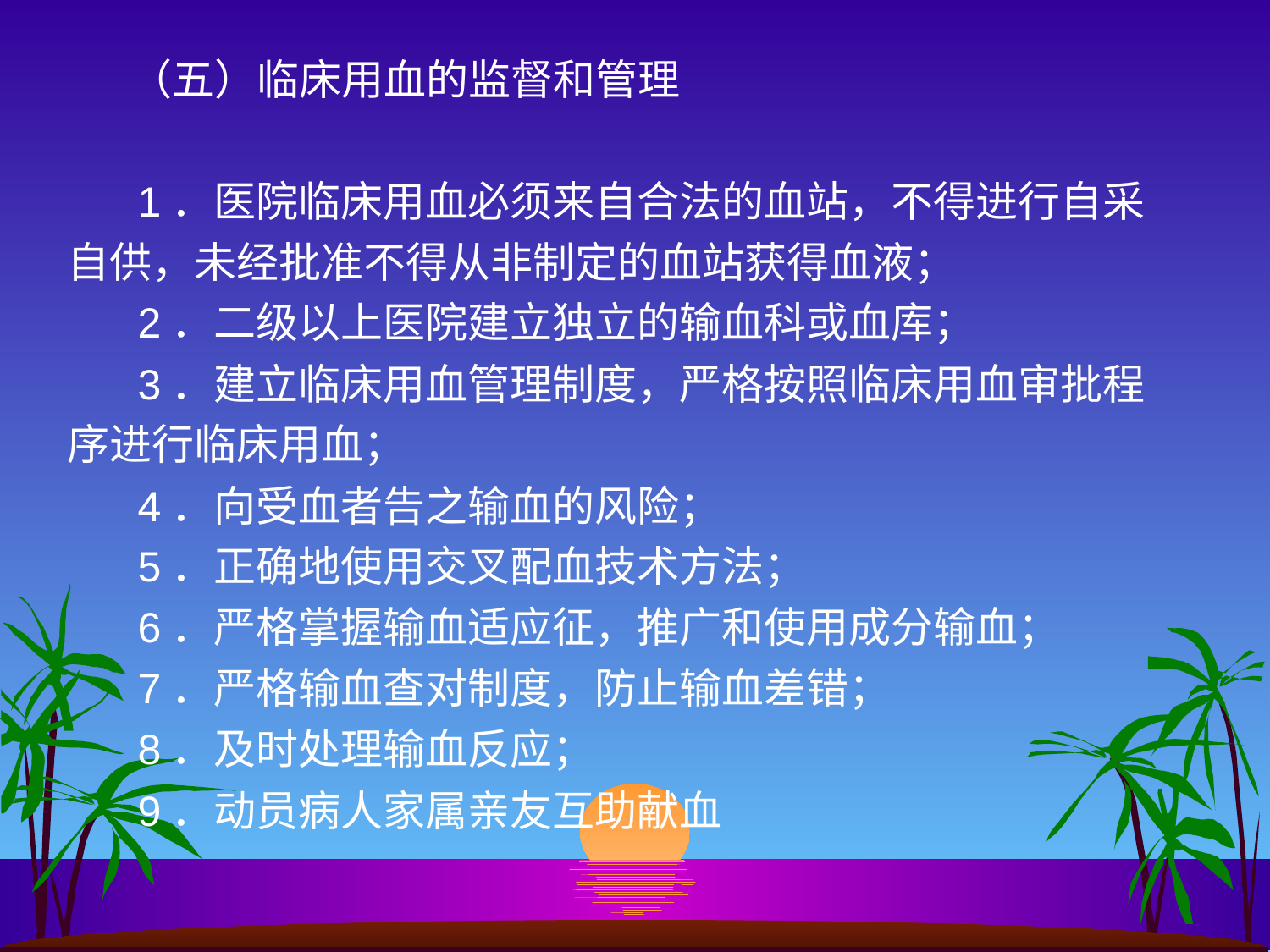

（五）临床用血的监督和管理

  1．医院临床用血必须来自合法的血站，不得进行自采自供，未经批准不得从非制定的血站获得血液；
  2．二级以上医院建立独立的输血科或血库；
  3．建立临床用血管理制度，严格按照临床用血审批程序进行临床用血；
  4．向受血者告之输血的风险；
  5．正确地使用交叉配血技术方法；
  6．严格掌握输血适应征，推广和使用成分输血；
  7．严格输血查对制度，防止输血差错；
  8．及时处理输血反应；
  9．动员病人家属亲友互助献血
#
​